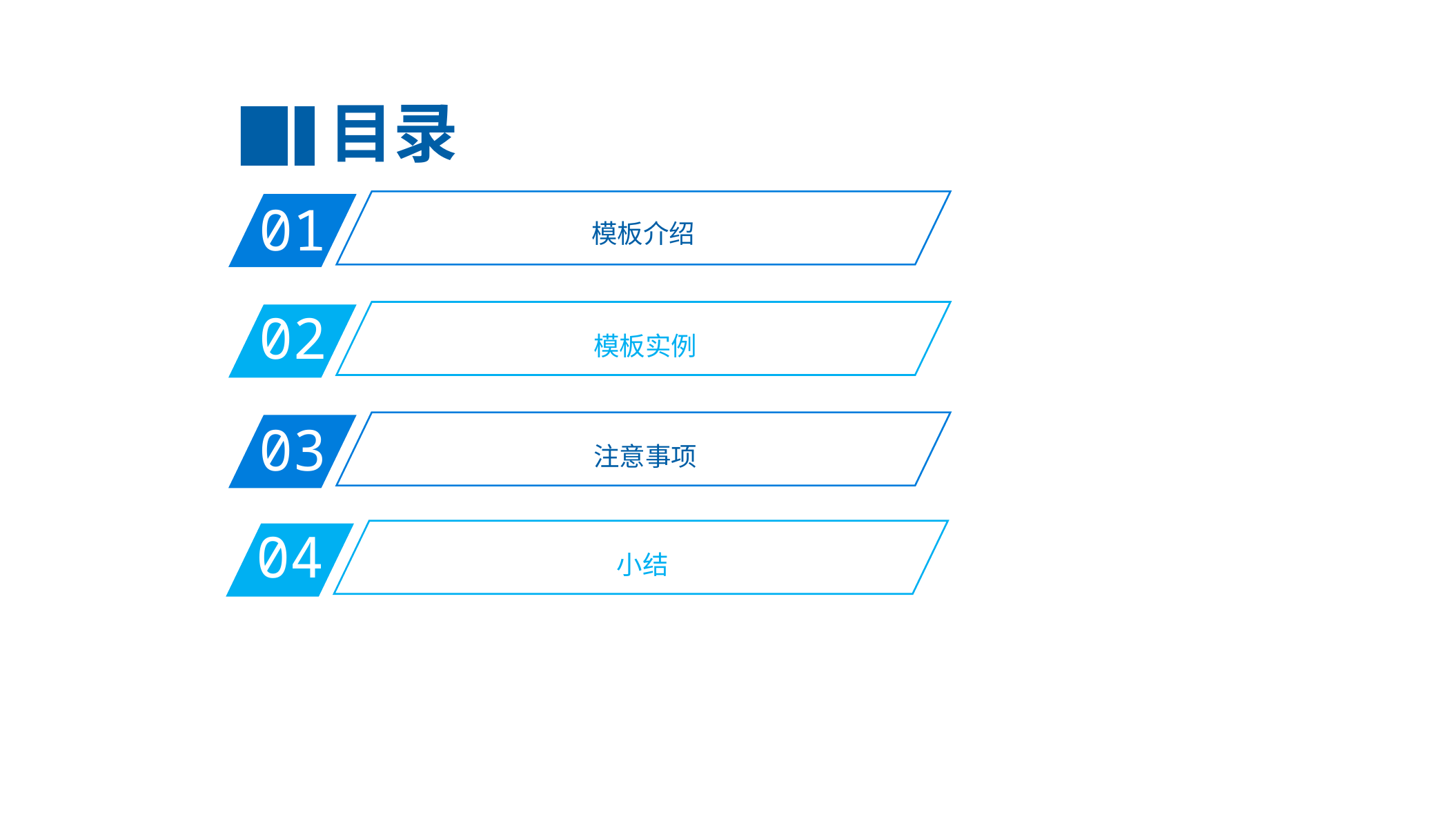

目录

01

模板介绍
02

模板实例
03

注意事项
04

小结